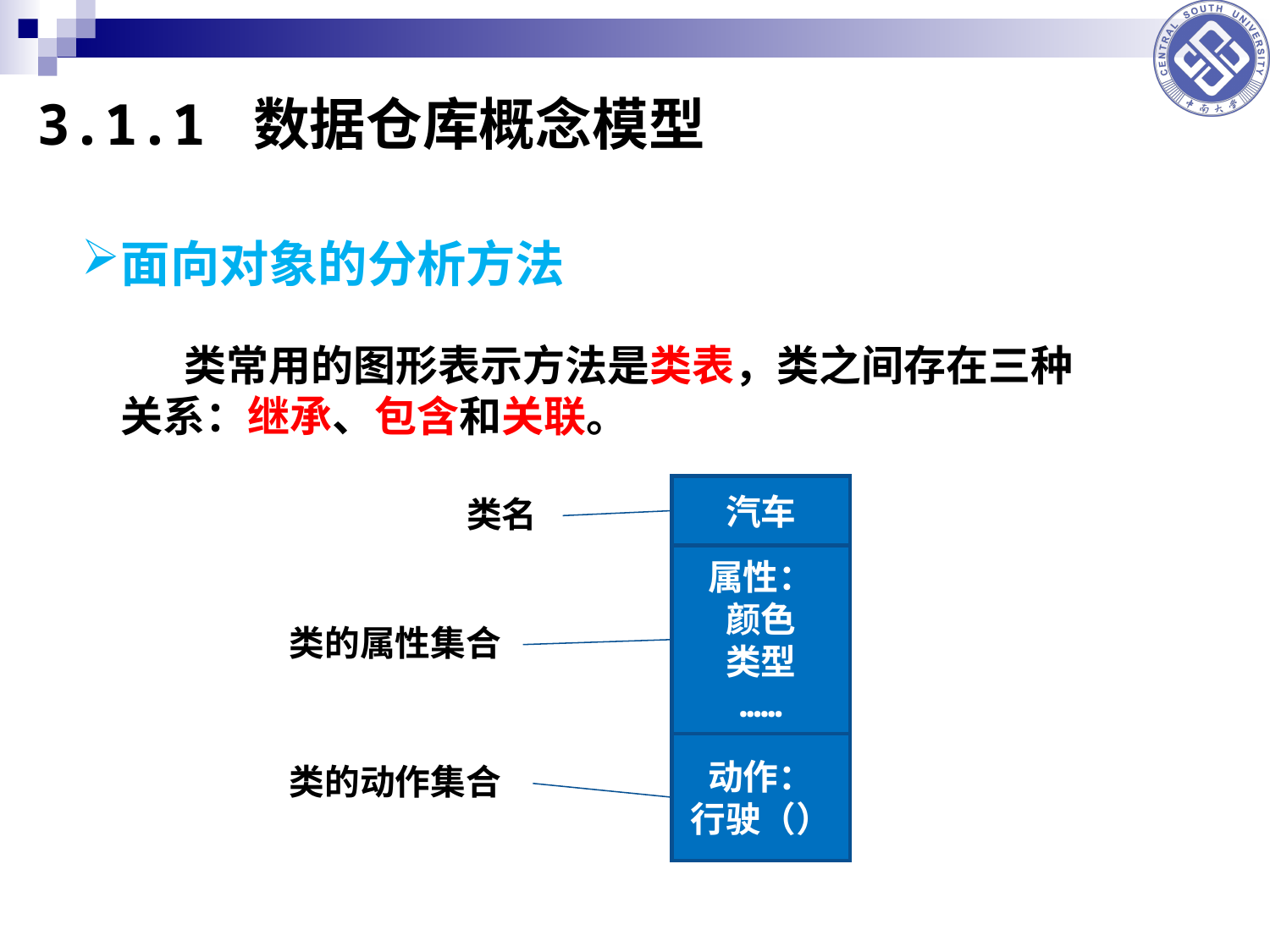

3.1.1 数据仓库概念模型
面向对象的分析方法
类常用的图形表示方法是类表，类之间存在三种关系：继承、包含和关联。
汽车
类名
属性：
颜色
类型
……
类的属性集合
动作：
行驶（）
类的动作集合